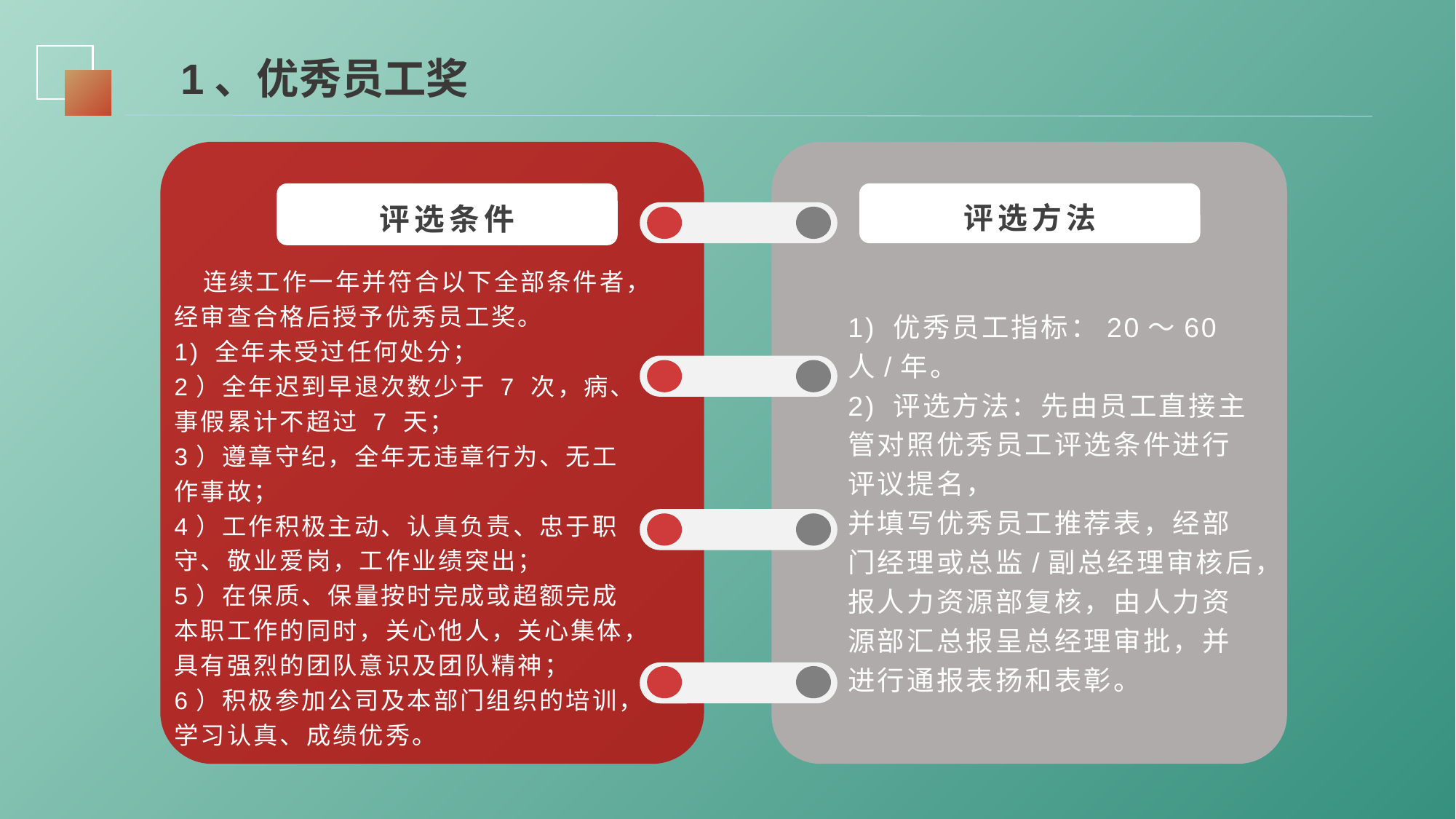

1、优秀员工奖

评选条件
评选方法

   连续工作一年并符合以下全部条件者，经审查合格后授予优秀员工奖。
1) 全年未受过任何处分；
2）全年迟到早退次数少于 7 次，病、事假累计不超过 7 天；
3）遵章守纪，全年无违章行为、无工作事故；
4）工作积极主动、认真负责、忠于职守、敬业爱岗，工作业绩突出；
5）在保质、保量按时完成或超额完成本职工作的同时，关心他人，关心集体，具有强烈的团队意识及团队精神；
6）积极参加公司及本部门组织的培训，学习认真、成绩优秀。
1) 优秀员工指标：20～60 人/年。
2) 评选方法：先由员工直接主管对照优秀员工评选条件进行评议提名，
并填写优秀员工推荐表，经部门经理或总监/副总经理审核后，报人力资源部复核，由人力资源部汇总报呈总经理审批，并进行通报表扬和表彰。